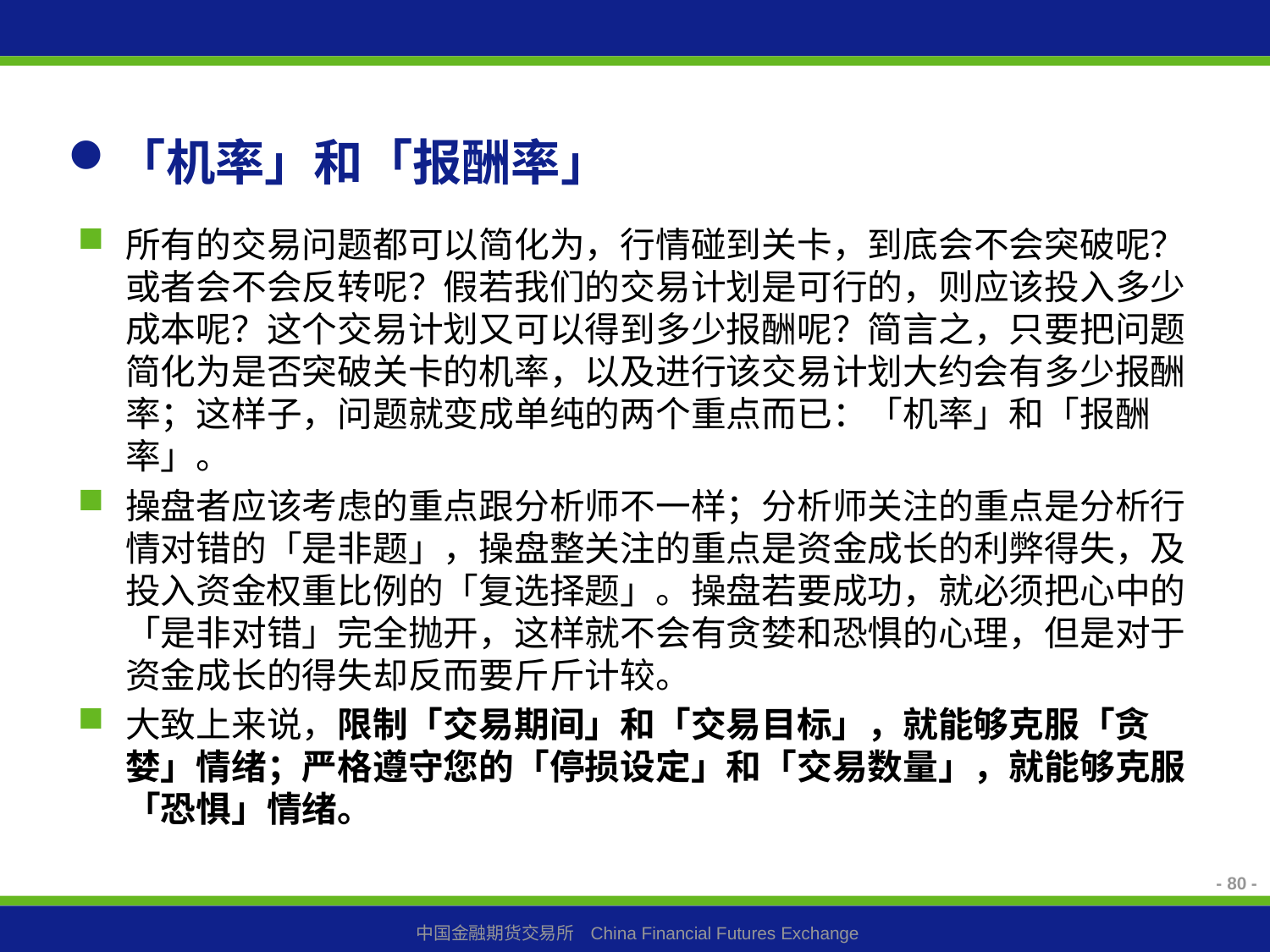

# 「机率」和「报酬率」
所有的交易问题都可以简化为，行情碰到关卡，到底会不会突破呢？或者会不会反转呢？假若我们的交易计划是可行的，则应该投入多少成本呢？这个交易计划又可以得到多少报酬呢？简言之，只要把问题简化为是否突破关卡的机率，以及进行该交易计划大约会有多少报酬率；这样子，问题就变成单纯的两个重点而已：「机率」和「报酬率」。
操盘者应该考虑的重点跟分析师不一样；分析师关注的重点是分析行情对错的「是非题」，操盘整关注的重点是资金成长的利弊得失，及投入资金权重比例的「复选择题」。操盘若要成功，就必须把心中的「是非对错」完全抛开，这样就不会有贪婪和恐惧的心理，但是对于资金成长的得失却反而要斤斤计较。
大致上来说，限制「交易期间」和「交易目标」，就能够克服「贪婪」情绪；严格遵守您的「停损设定」和「交易数量」，就能够克服「恐惧」情绪。
- 80 -